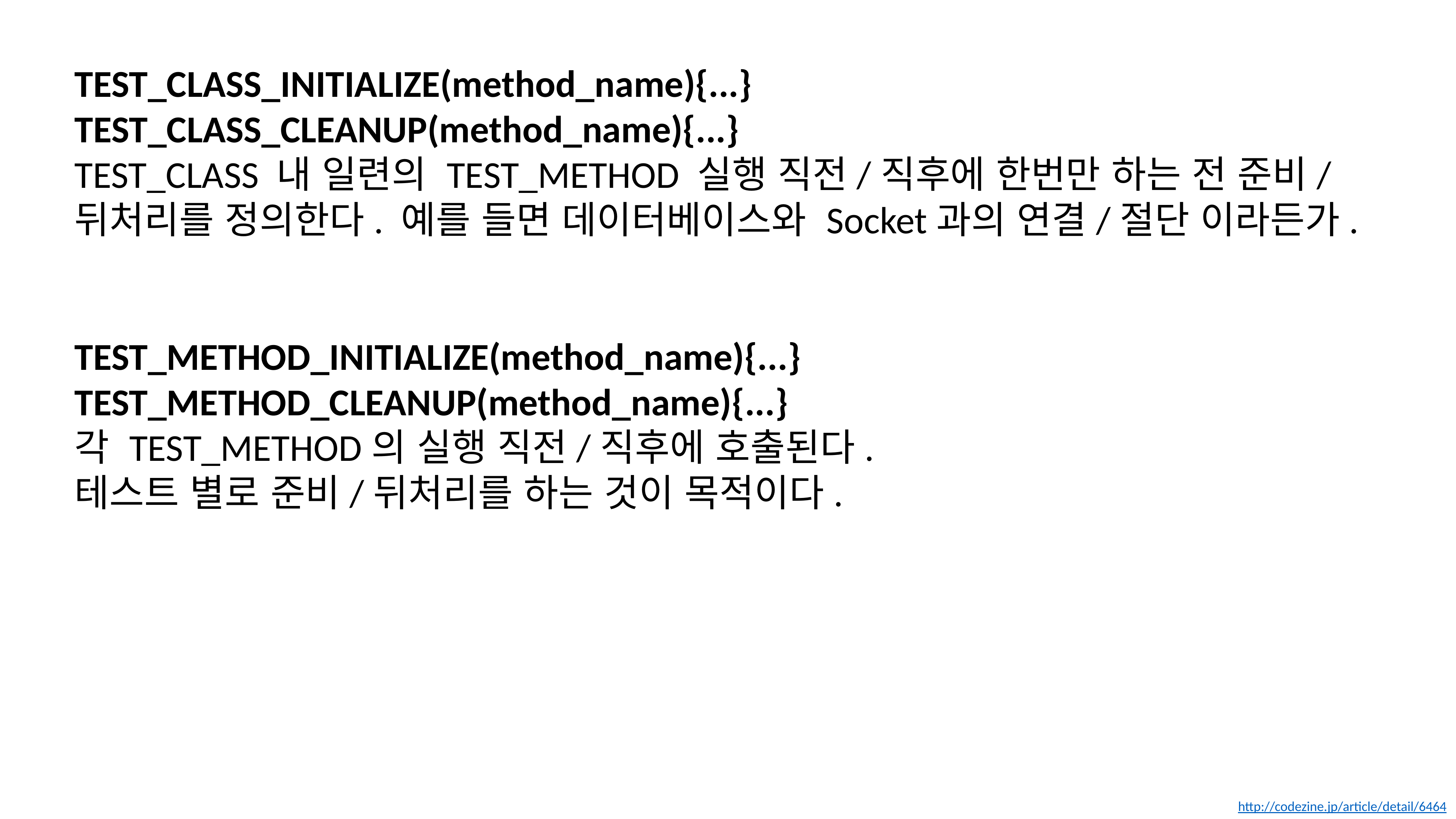

TEST_CLASS_INITIALIZE(method_name){...}
TEST_CLASS_CLEANUP(method_name){...}
TEST_CLASS 내 일련의 TEST_METHOD 실행 직전/직후에 한번만 하는 전 준비/뒤처리를 정의한다. 예를 들면 데이터베이스와 Socket과의 연결/절단 이라든가.

TEST_METHOD_INITIALIZE(method_name){...}
TEST_METHOD_CLEANUP(method_name){...}
각 TEST_METHOD의 실행 직전/직후에 호출된다.
테스트 별로 준비/뒤처리를 하는 것이 목적이다.
http://codezine.jp/article/detail/6464